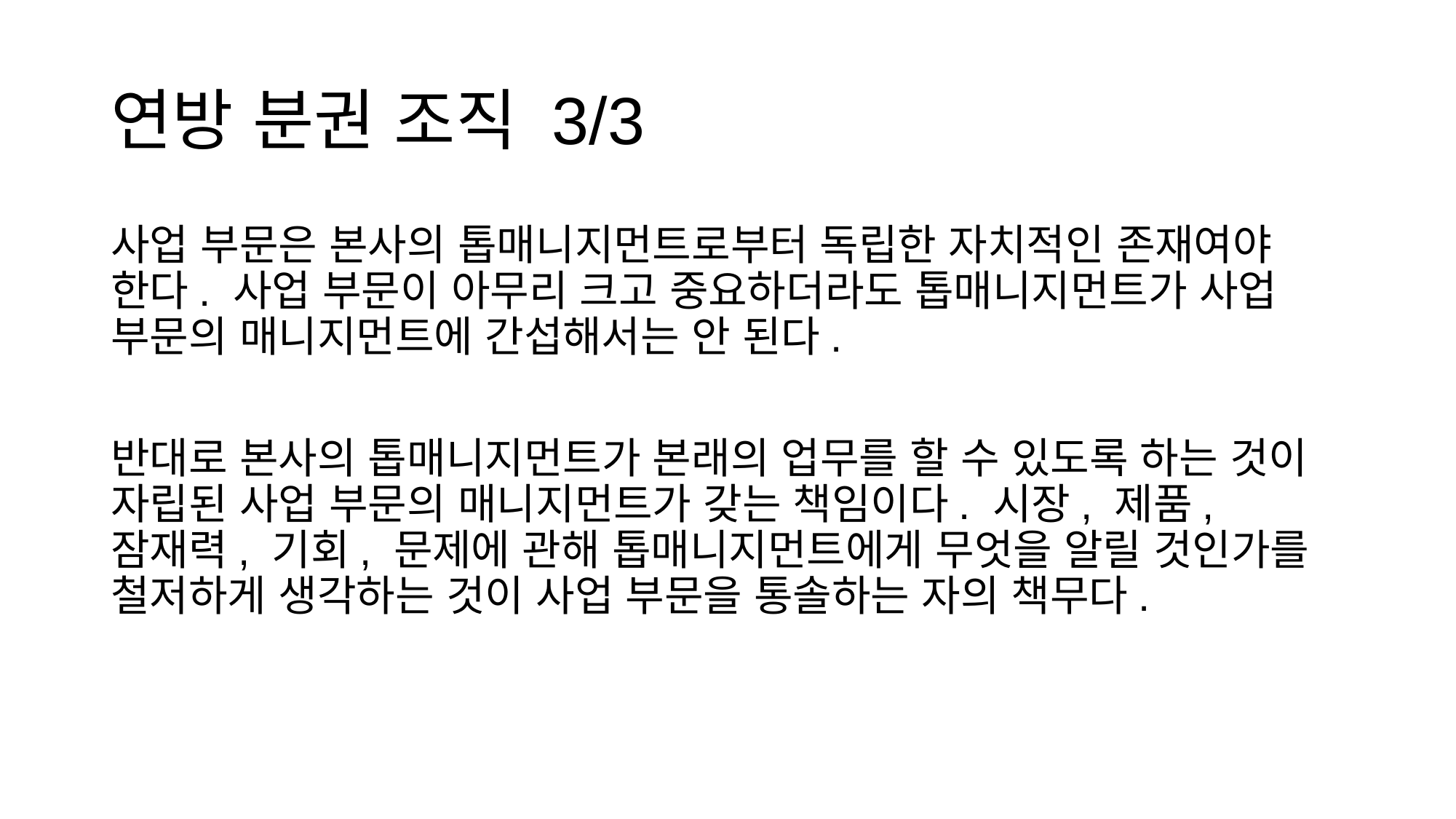

# 연방 분권 조직 3/3
사업 부문은 본사의 톱매니지먼트로부터 독립한 자치적인 존재여야 한다. 사업 부문이 아무리 크고 중요하더라도 톱매니지먼트가 사업 부문의 매니지먼트에 간섭해서는 안 된다.

반대로 본사의 톱매니지먼트가 본래의 업무를 할 수 있도록 하는 것이 자립된 사업 부문의 매니지먼트가 갖는 책임이다. 시장, 제품, 잠재력, 기회, 문제에 관해 톱매니지먼트에게 무엇을 알릴 것인가를 철저하게 생각하는 것이 사업 부문을 통솔하는 자의 책무다.